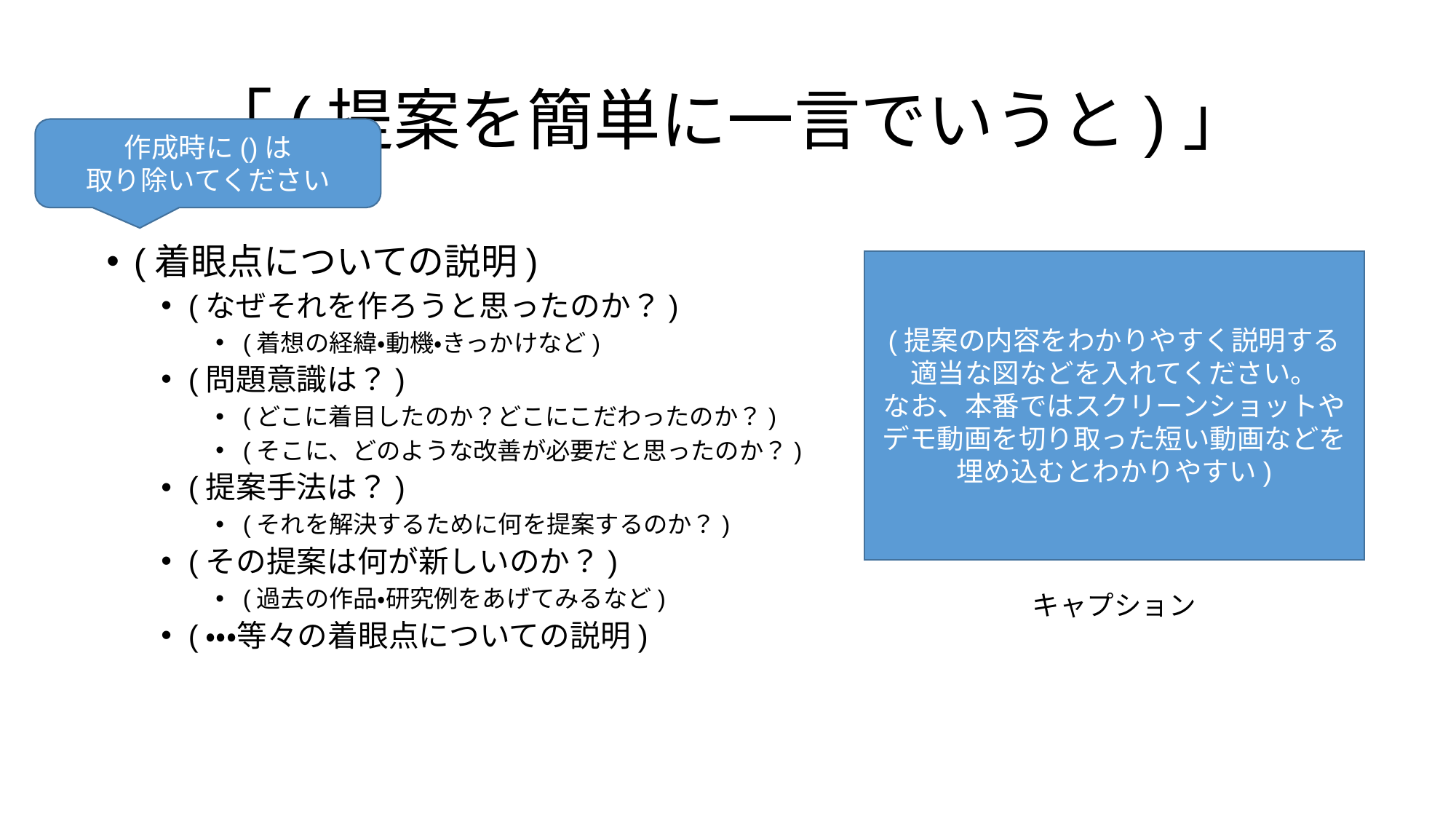

# 「(提案を簡単に一言でいうと)」
作成時に()は
取り除いてください
(着眼点についての説明)
(なぜそれを作ろうと思ったのか？)
(着想の経緯・動機・きっかけなど)
(問題意識は？)
(どこに着目したのか？どこにこだわったのか？)
(そこに、どのような改善が必要だと思ったのか？)
(提案手法は？)
(それを解決するために何を提案するのか？)
(その提案は何が新しいのか？)
(過去の作品・研究例をあげてみるなど)
(・・・等々の着眼点についての説明)

(提案の内容をわかりやすく説明する
適当な図などを入れてください。
なお、本番ではスクリーンショットや
デモ動画を切り取った短い動画などを埋め込むとわかりやすい)
キャプション